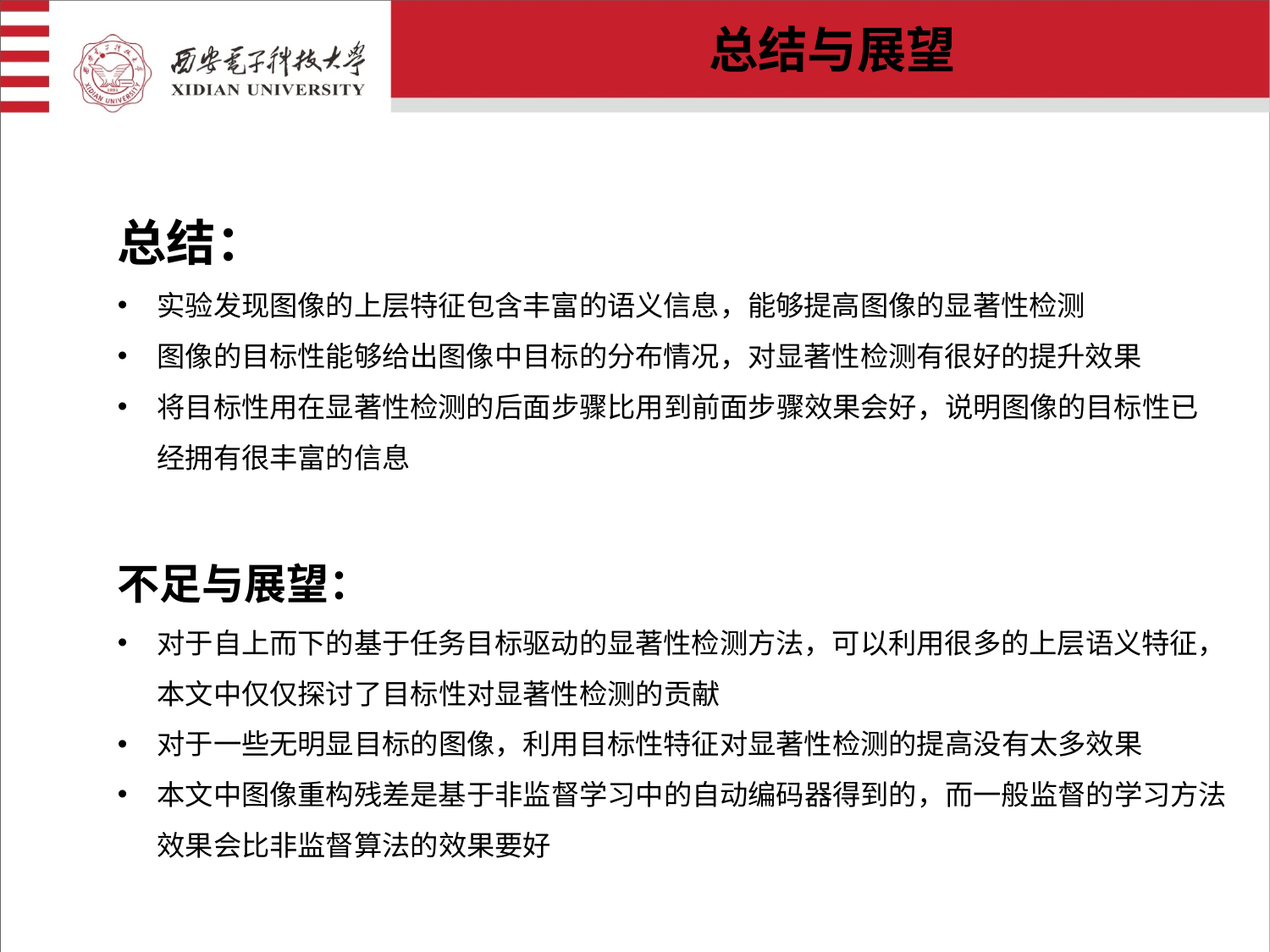

# 总结与展望
总结：
实验发现图像的上层特征包含丰富的语义信息，能够提高图像的显著性检测
图像的目标性能够给出图像中目标的分布情况，对显著性检测有很好的提升效果
将目标性用在显著性检测的后面步骤比用到前面步骤效果会好，说明图像的目标性已经拥有很丰富的信息
不足与展望：
对于自上而下的基于任务目标驱动的显著性检测方法，可以利用很多的上层语义特征，本文中仅仅探讨了目标性对显著性检测的贡献
对于一些无明显目标的图像，利用目标性特征对显著性检测的提高没有太多效果
本文中图像重构残差是基于非监督学习中的自动编码器得到的，而一般监督的学习方法效果会比非监督算法的效果要好